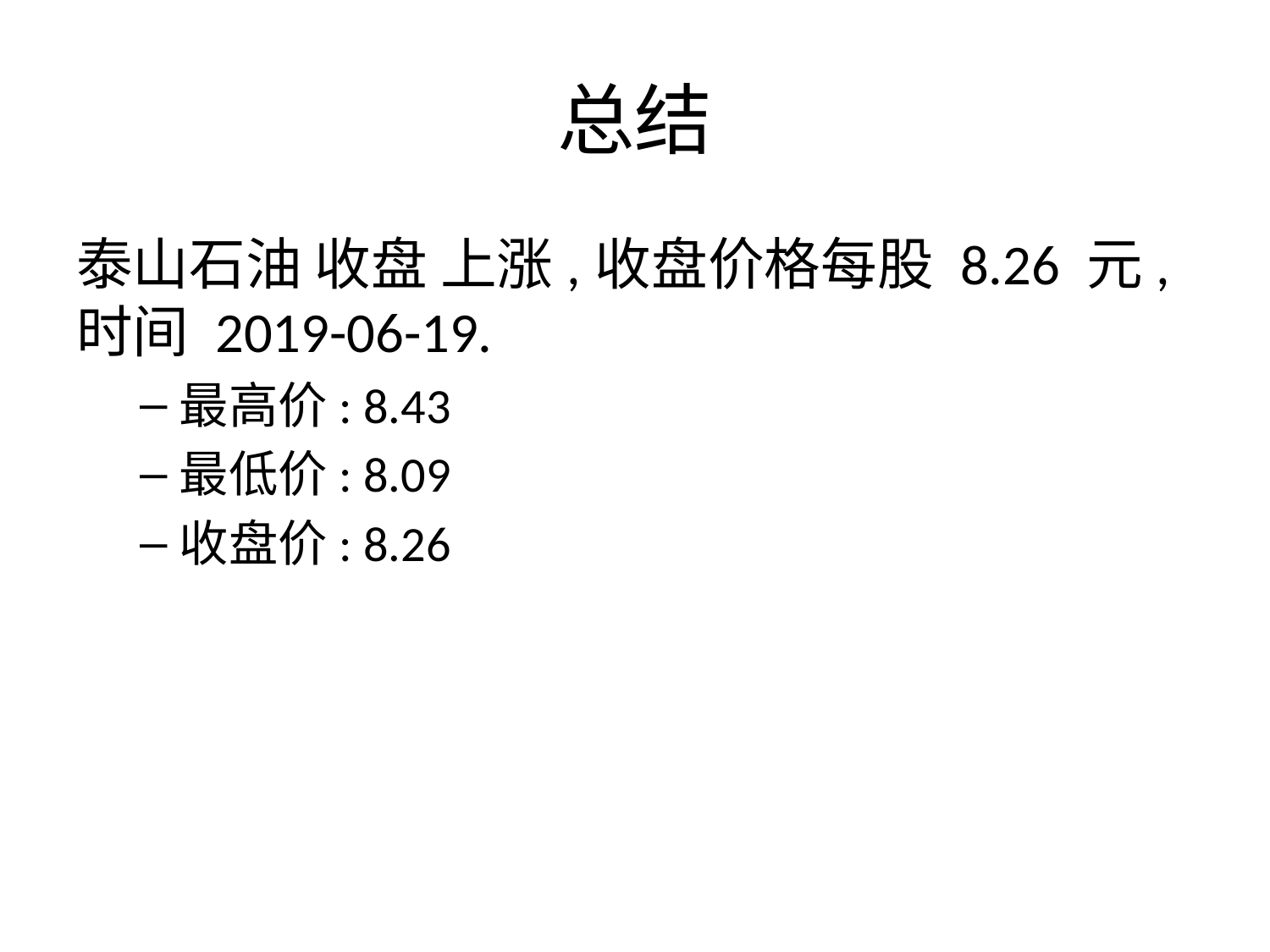

# 总结
泰山石油 收盘 上涨,收盘价格每股 8.26 元,时间 2019-06-19.
最高价: 8.43
最低价: 8.09
收盘价: 8.26